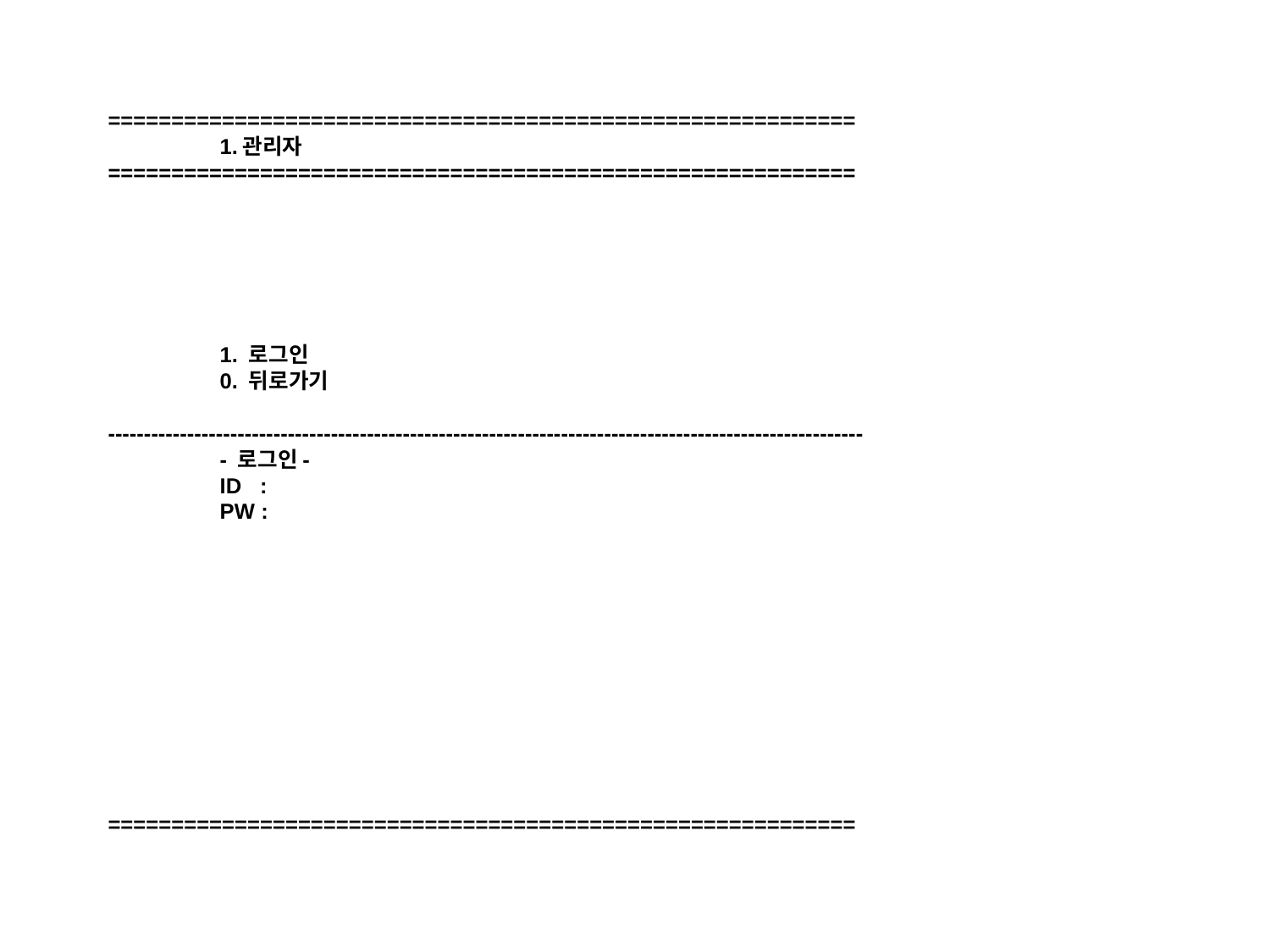

# =========================================================== 1.관리자 =========================================================== 1. 로그인 0. 뒤로가기 --------------------------------------------------------------------------------------------------------- - 로그인- ID   : PW : ===========================================================